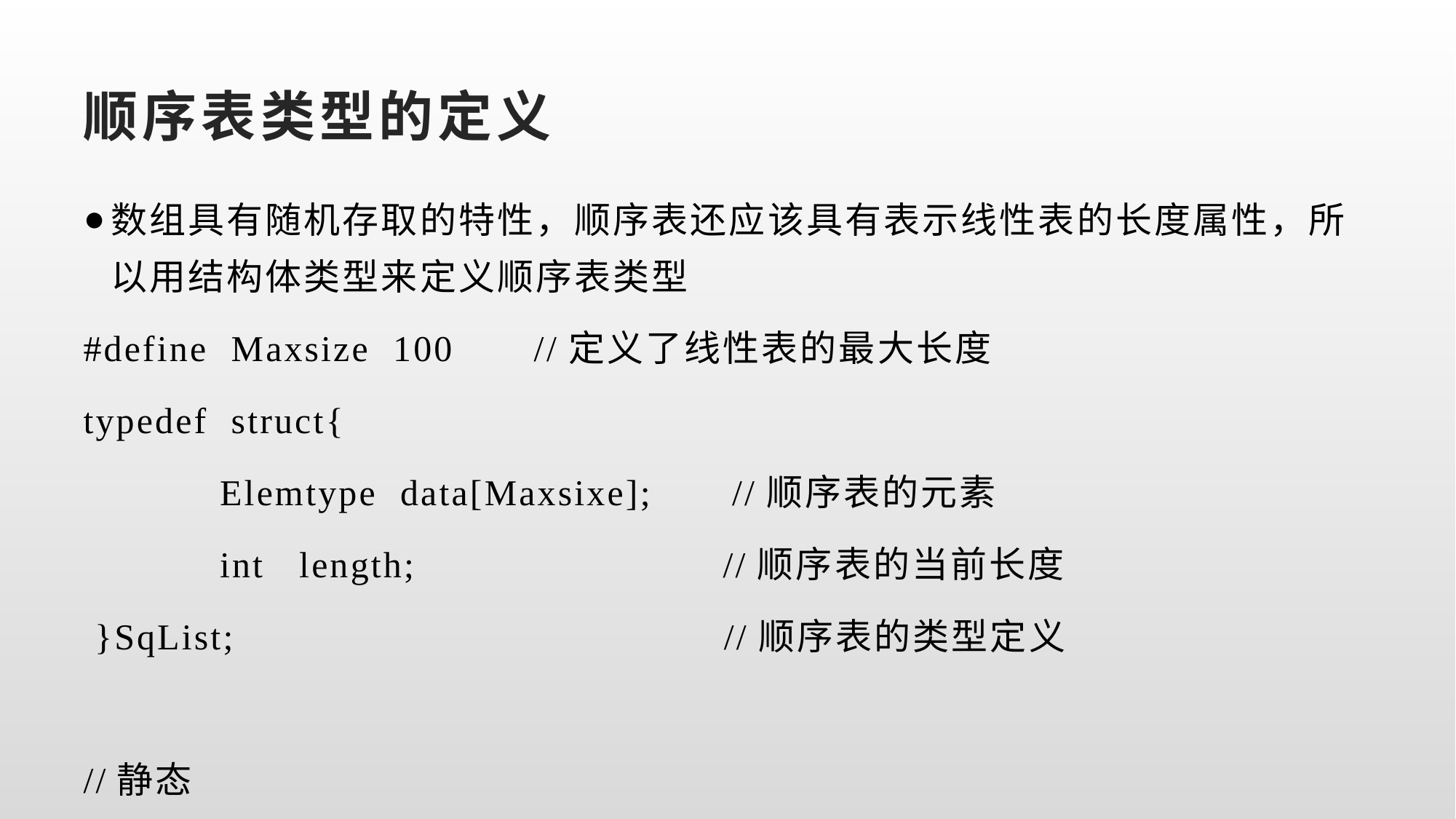

# 顺序表类型的定义
数组具有随机存取的特性，顺序表还应该具有表示线性表的长度属性，所以用结构体类型来定义顺序表类型
#define  Maxsize  100       //定义了线性表的最大长度
typedef  struct{
            Elemtype  data[Maxsixe];       //顺序表的元素
            int   length;                           //顺序表的当前长度
 }SqList;                                           //顺序表的类型定义

//静态